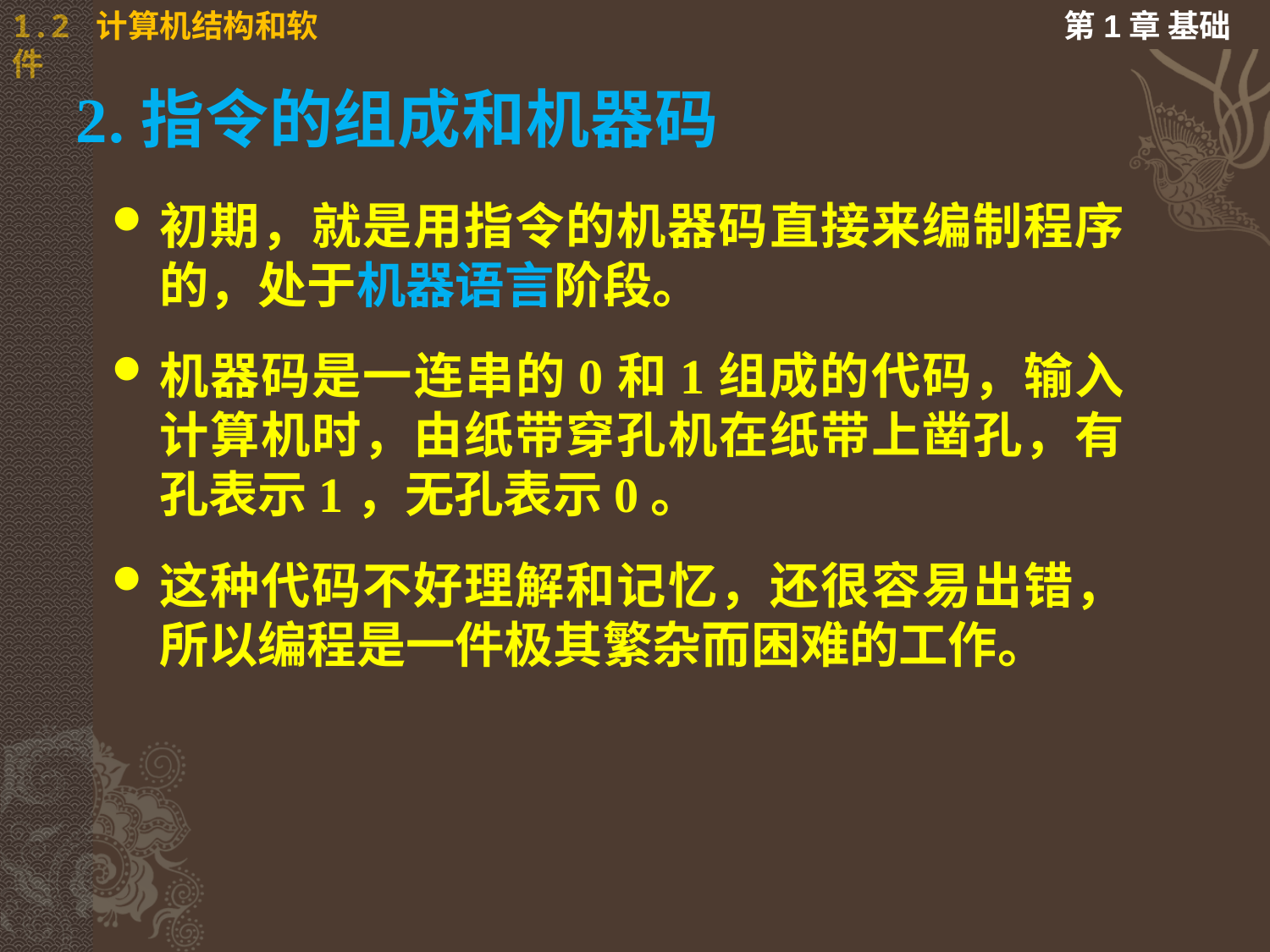

# 2.指令的组成和机器码
初期，就是用指令的机器码直接来编制程序的，处于机器语言阶段。
机器码是一连串的0和1组成的代码，输入计算机时，由纸带穿孔机在纸带上凿孔，有孔表示1，无孔表示0。
这种代码不好理解和记忆，还很容易出错，所以编程是一件极其繁杂而困难的工作。